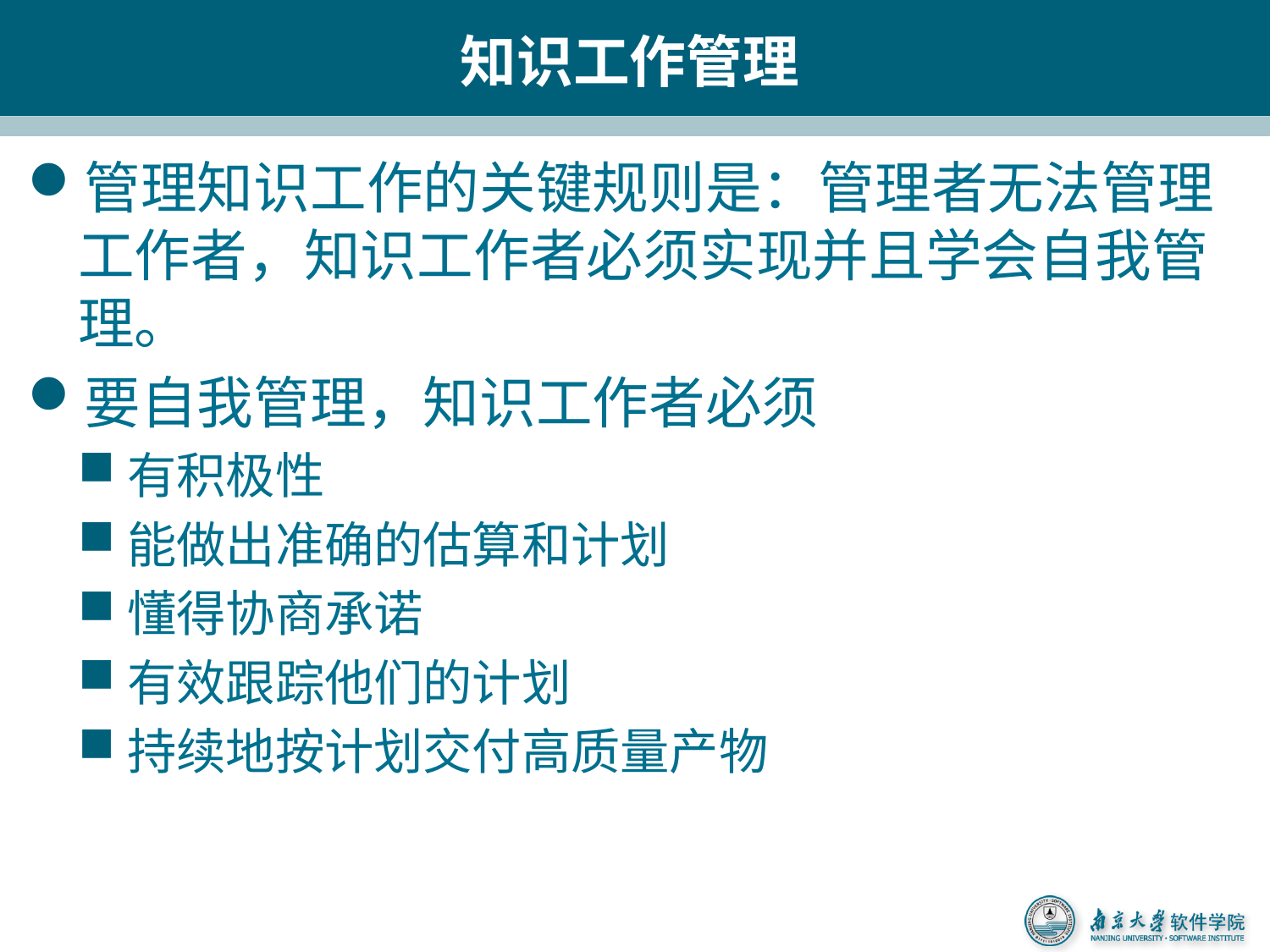

# 知识工作管理
管理知识工作的关键规则是：管理者无法管理工作者，知识工作者必须实现并且学会自我管理。
要自我管理，知识工作者必须
有积极性
能做出准确的估算和计划
懂得协商承诺
有效跟踪他们的计划
持续地按计划交付高质量产物